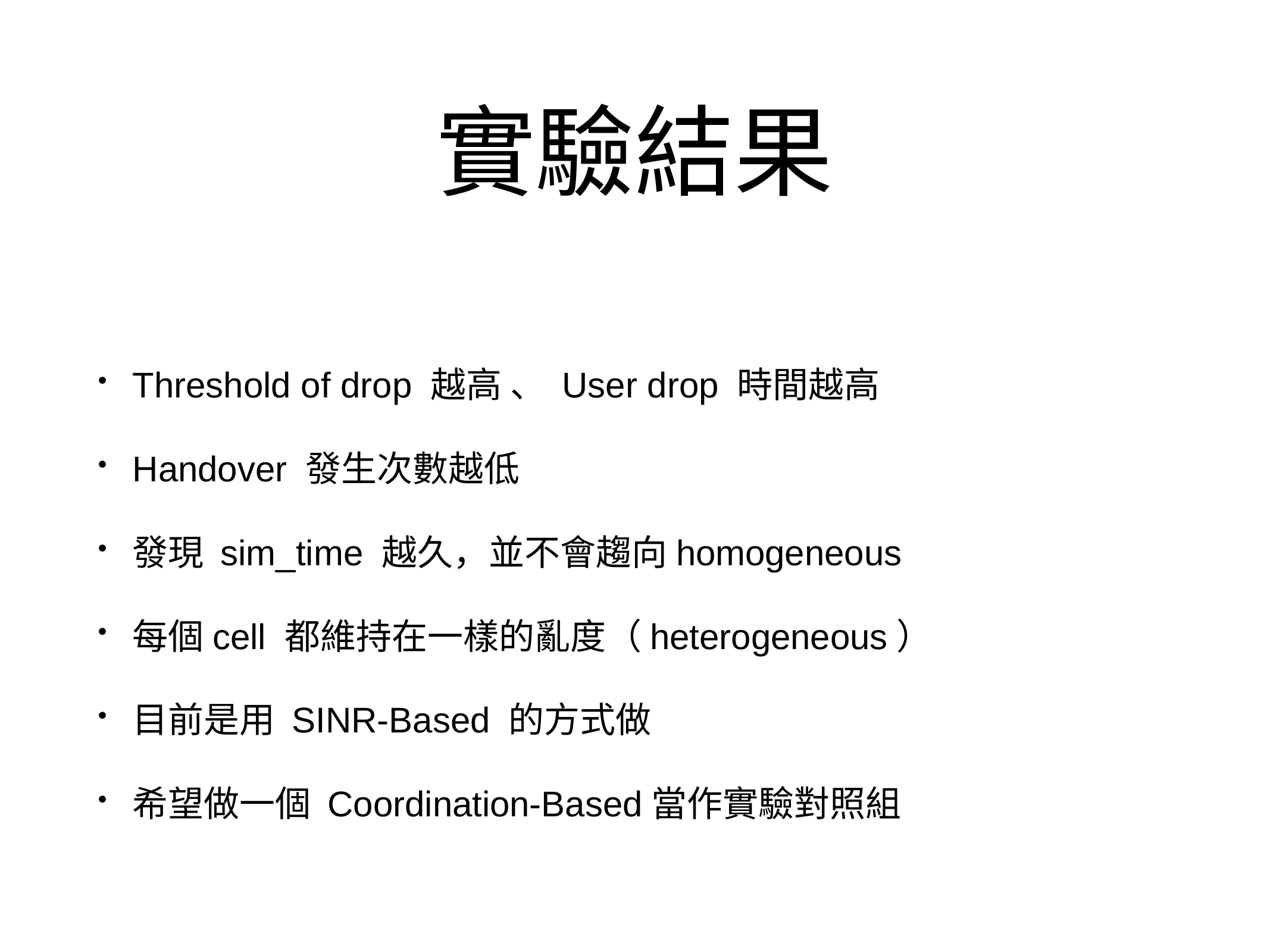

# 實驗結果
Threshold of drop 越高 、 User drop 時間越高
Handover 發生次數越低
發現 sim_time 越久，並不會趨向homogeneous
每個cell 都維持在一樣的亂度（heterogeneous）
目前是用 SINR-Based 的方式做
希望做一個 Coordination-Based當作實驗對照組